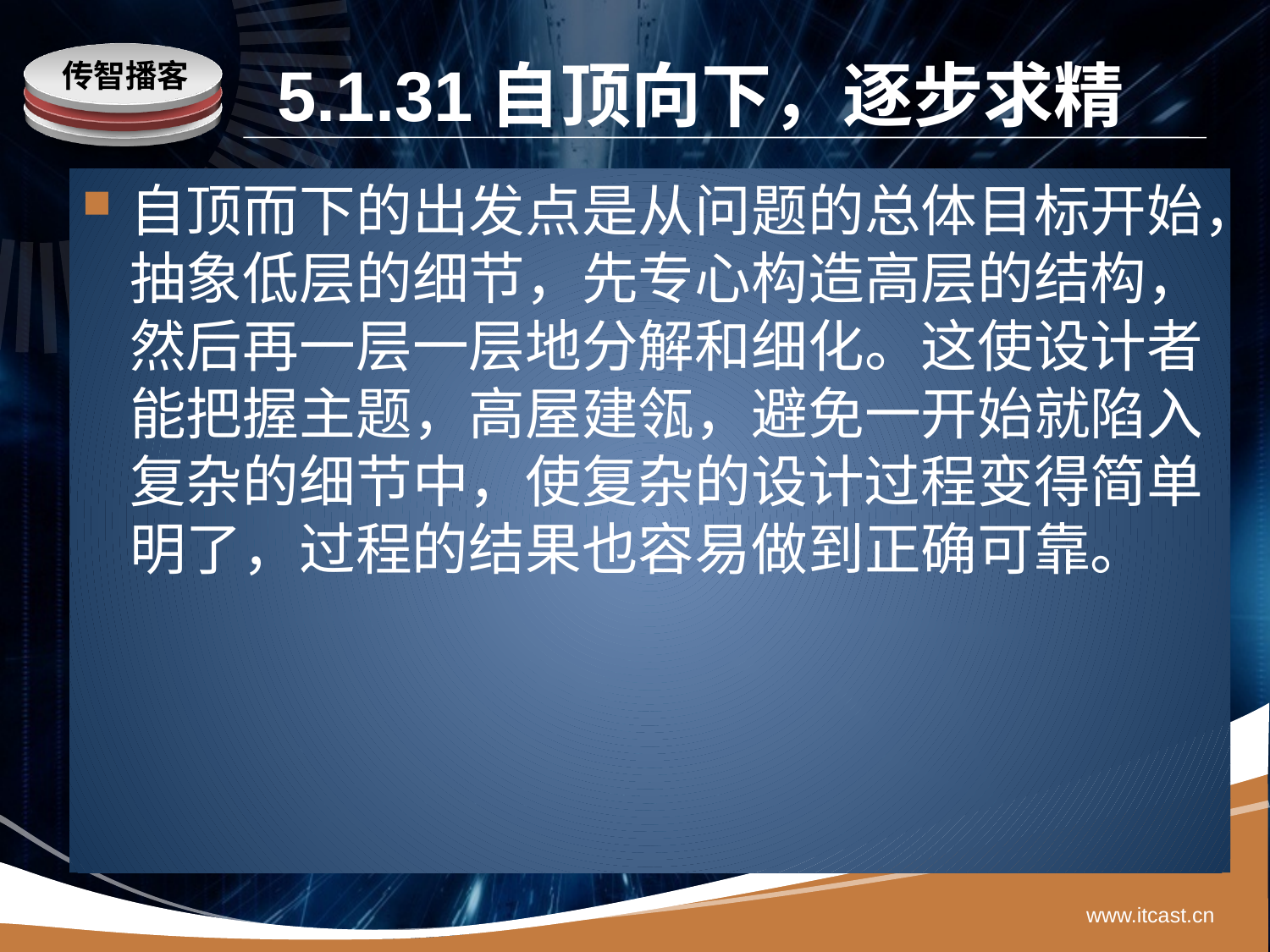

# 5.1.31自顶向下，逐步求精
自顶而下的出发点是从问题的总体目标开始，抽象低层的细节，先专心构造高层的结构，然后再一层一层地分解和细化。这使设计者能把握主题，高屋建瓴，避免一开始就陷入复杂的细节中，使复杂的设计过程变得简单明了，过程的结果也容易做到正确可靠。
www.itcast.cn